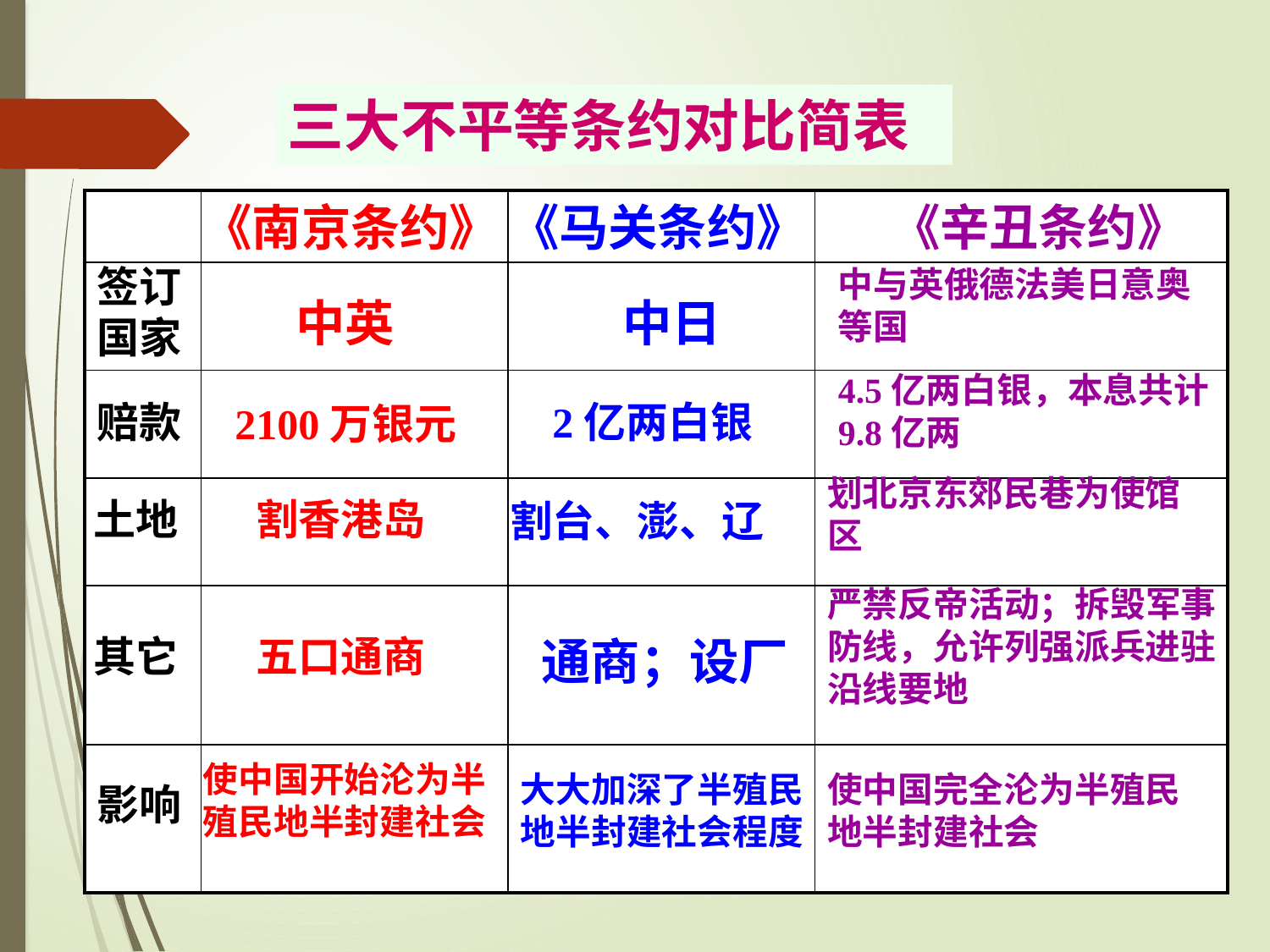

三大不平等条约对比简表
|  |  |  |  |
| --- | --- | --- | --- |
|  |  |  |  |
|  |  |  |  |
|  |  |  |  |
|  |  |  |  |
|  |  |  |  |
《南京条约》
《马关条约》
《辛丑条约》
签订国家
中与英俄德法美日意奥等国
中英
中日
4.5亿两白银，本息共计9.8亿两
赔款
2亿两白银
2100万银元
划北京东郊民巷为使馆区
土地
割香港岛
割台、澎、辽

严禁反帝活动；拆毁军事防线，允许列强派兵进驻沿线要地
其它
五口通商
通商；设厂
使中国开始沦为半殖民地半封建社会
大大加深了半殖民地半封建社会程度
使中国完全沦为半殖民地半封建社会
影响